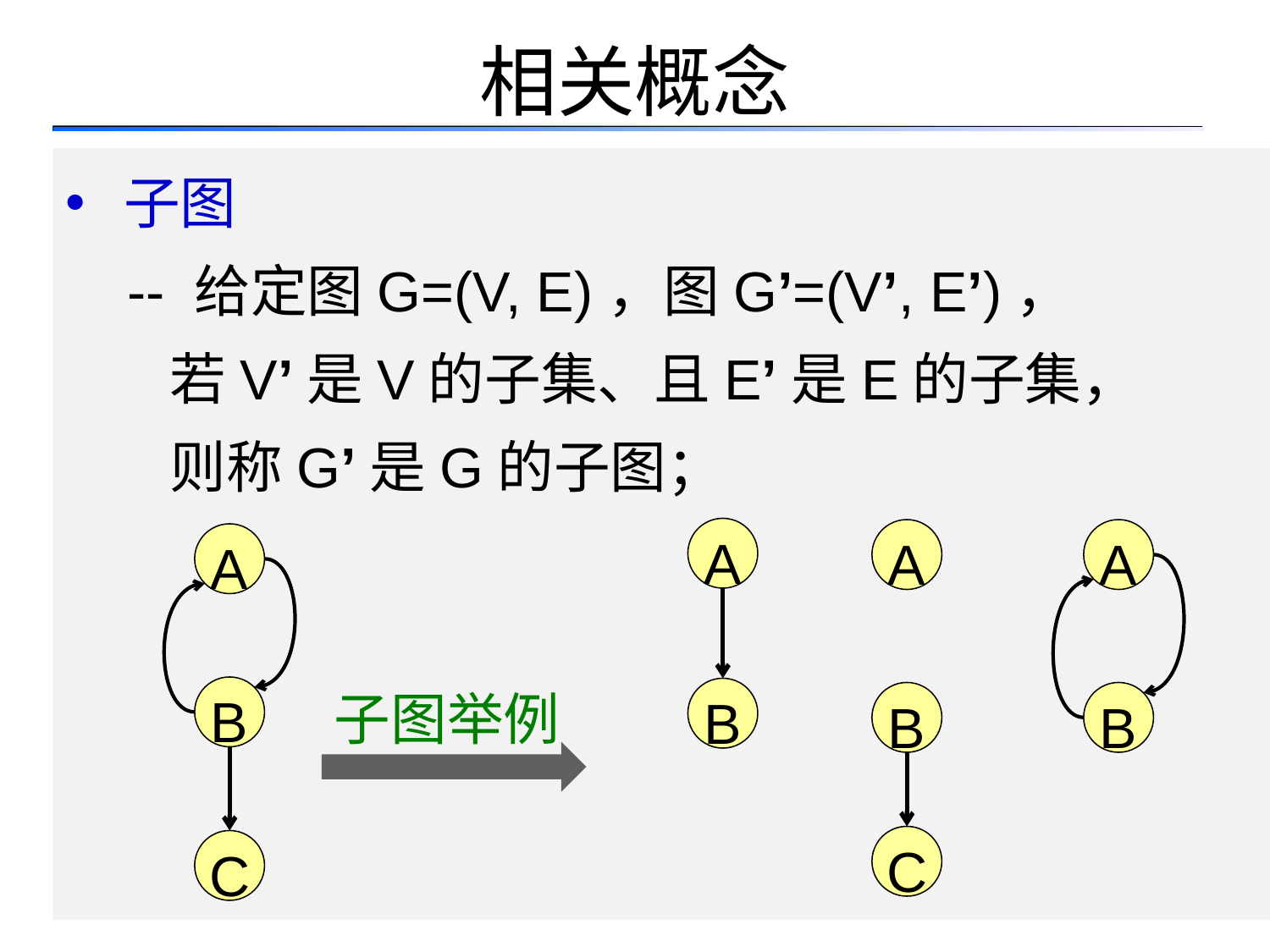

# 相关概念

  子图
   -- 给定图G=(V, E)，图G’=(V’, E’)，
      若V’是V的子集、且E’是E的子集，
      则称G’是G的子图；

A
A
A
A
子图举例
B
B
B
B

C
C